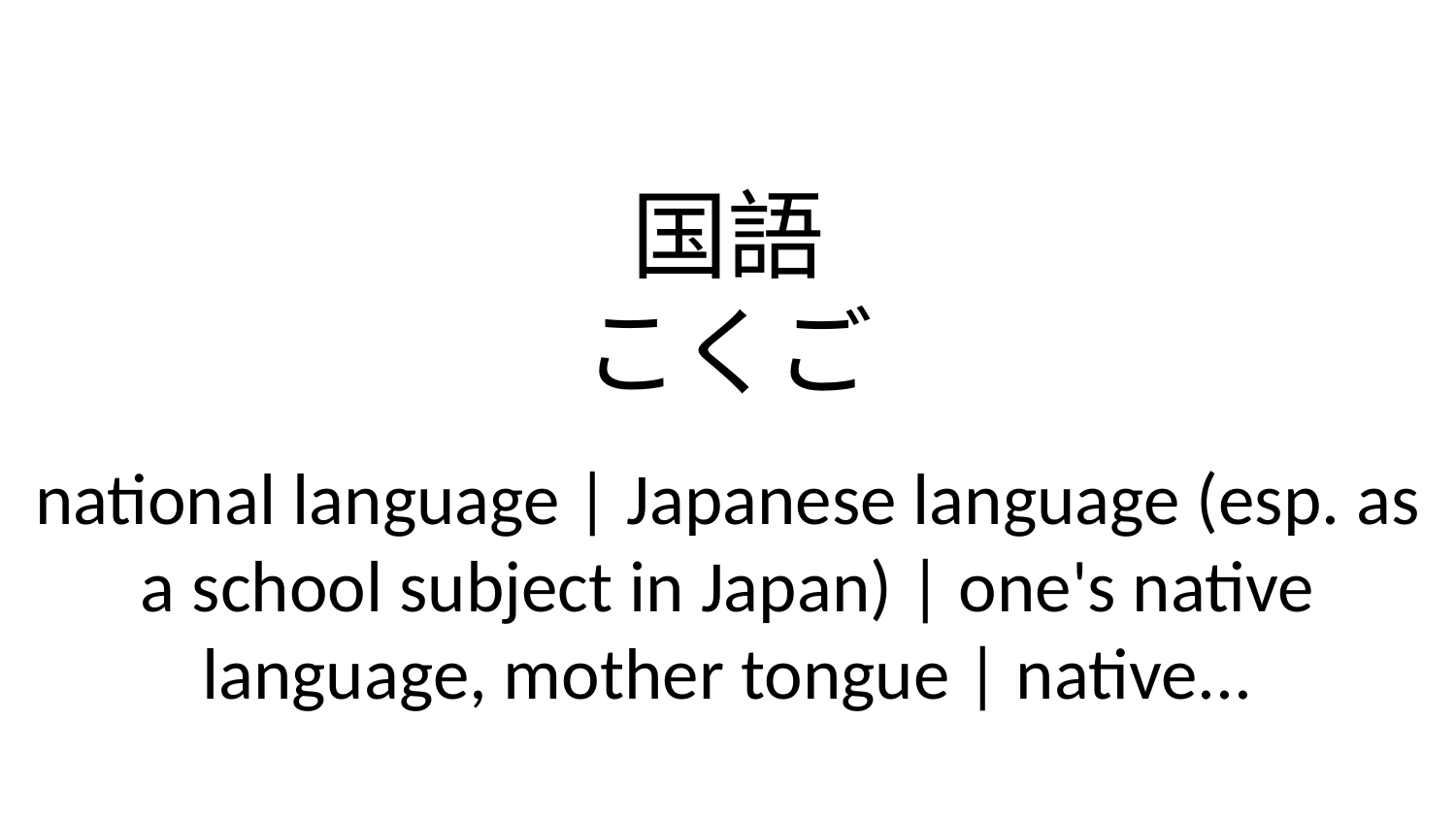

国語
こくご
national language | Japanese language (esp. as a school subject in Japan) | one's native language, mother tongue | native...
526-540